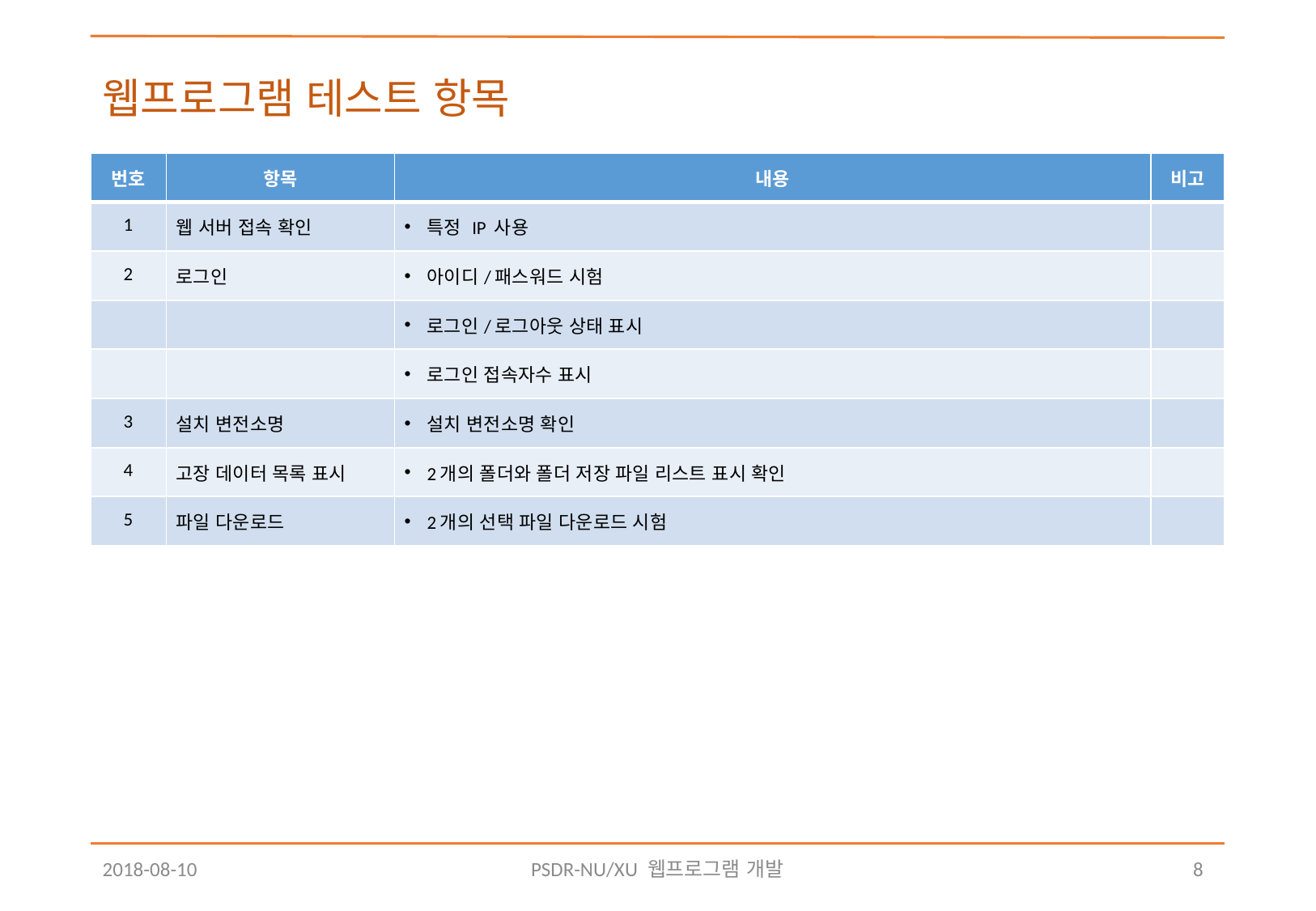

# 웹프로그램 테스트 항목
| 번호 | 항목 | 내용 | 비고 |
| --- | --- | --- | --- |
| 1 | 웹 서버 접속 확인 | 특정 IP 사용 |  |
| 2 | 로그인 | 아이디/패스워드 시험 |  |
|  |  | 로그인/로그아웃 상태 표시 |  |
|  |  | 로그인 접속자수 표시 |  |
| 3 | 설치 변전소명 | 설치 변전소명 확인 |  |
| 4 | 고장 데이터 목록 표시 | 2개의 폴더와 폴더 저장 파일 리스트 표시 확인 |  |
| 5 | 파일 다운로드 | 2개의 선택 파일 다운로드 시험 |  |
2018-08-10
PSDR-NU/XU 웹프로그램 개발
8